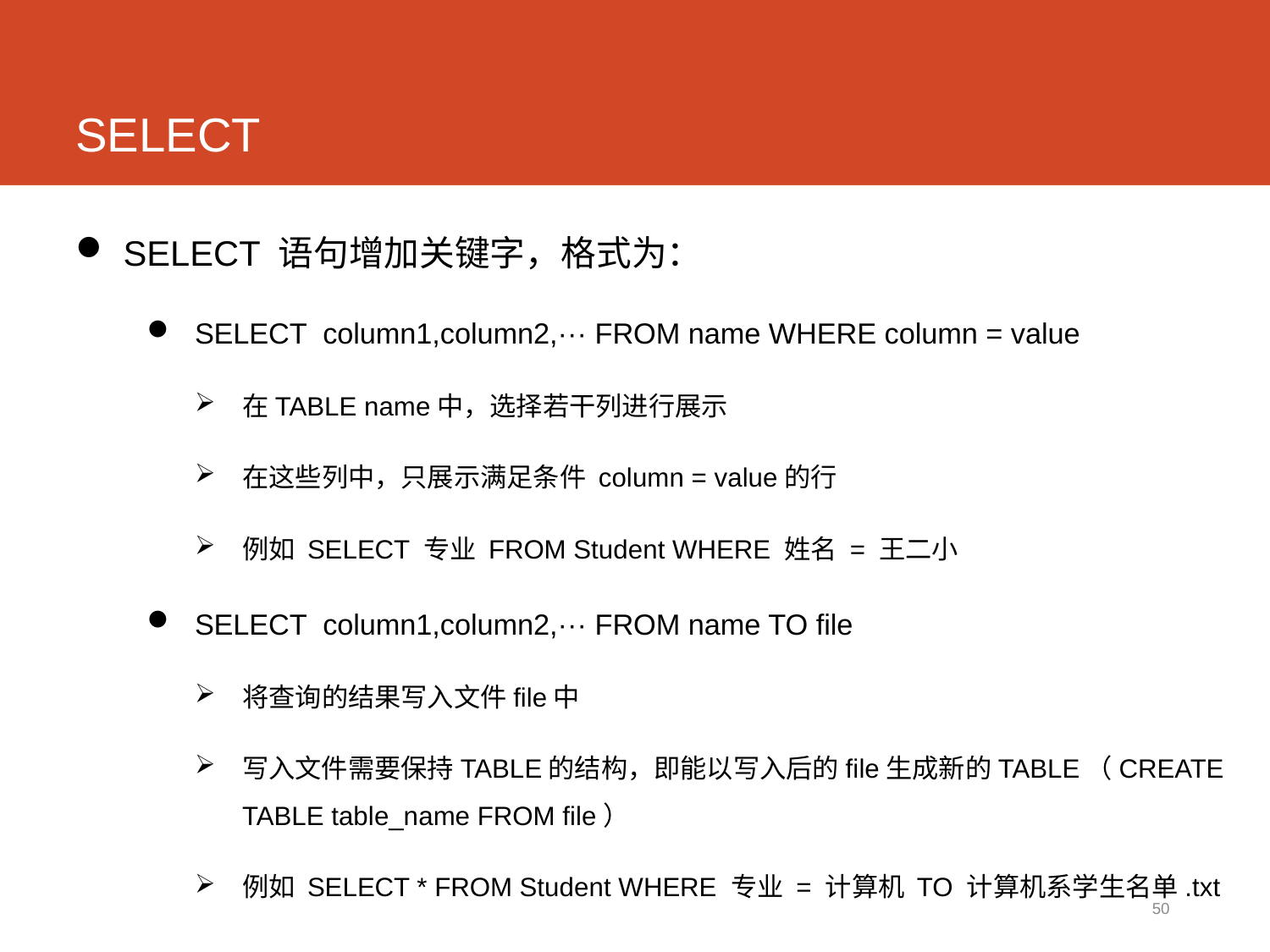

# SELECT
SELECT 语句增加关键字，格式为：
SELECT  column1,column2,··· FROM name WHERE column = value
在TABLE name中，选择若干列进行展示
在这些列中，只展示满足条件 column = value的行
例如 SELECT 专业 FROM Student WHERE 姓名 = 王二小
SELECT  column1,column2,··· FROM name TO file
将查询的结果写入文件file中
写入文件需要保持TABLE的结构，即能以写入后的file生成新的TABLE（CREATE TABLE table_name FROM file）
例如 SELECT * FROM Student WHERE 专业 = 计算机 TO 计算机系学生名单.txt

50